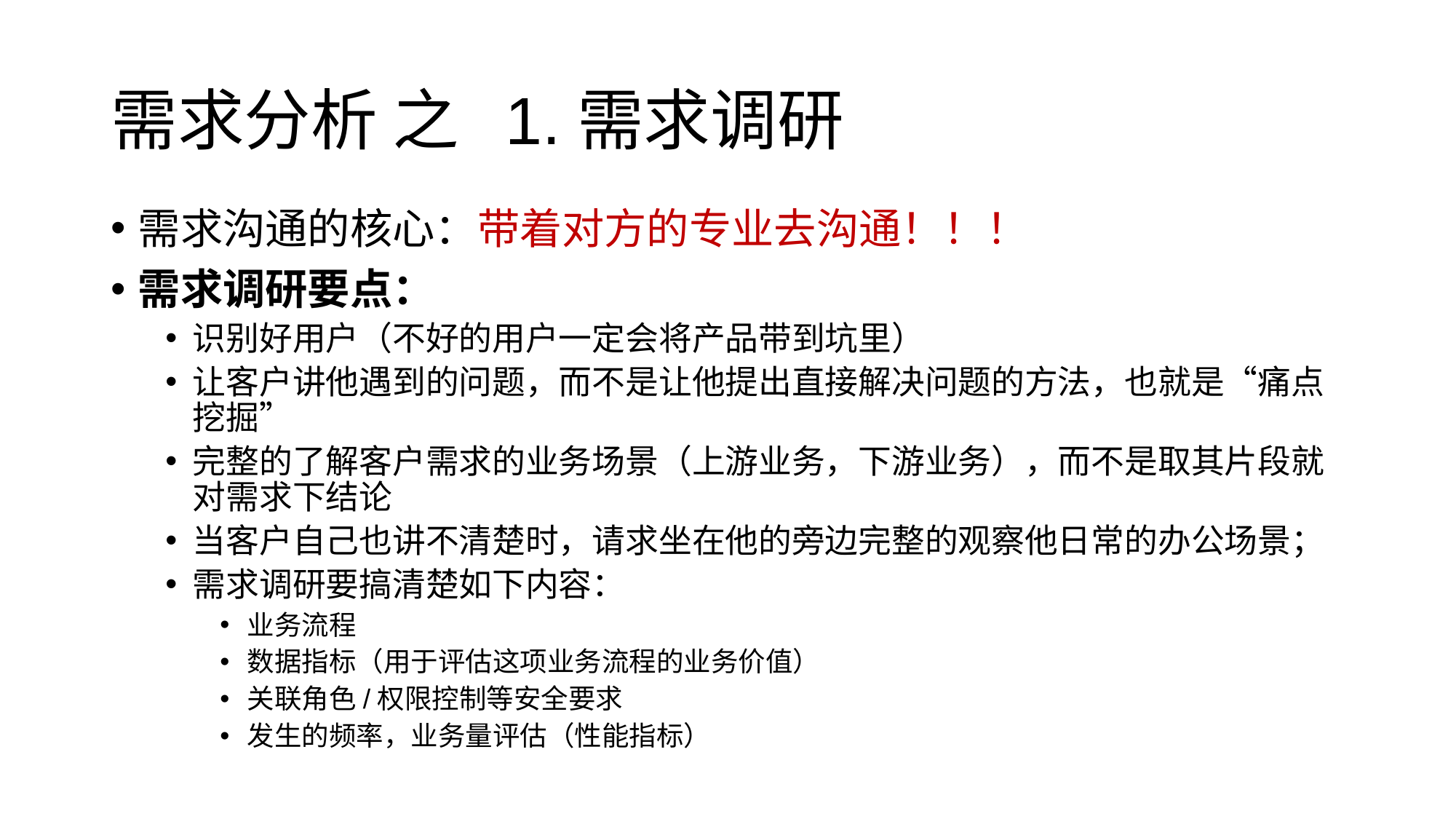

# 需求分析 之  1.需求调研
需求沟通的核心：带着对方的专业去沟通！！！
需求调研要点：
识别好用户（不好的用户一定会将产品带到坑里）
让客户讲他遇到的问题，而不是让他提出直接解决问题的方法，也就是“痛点挖掘”
完整的了解客户需求的业务场景（上游业务，下游业务），而不是取其片段就对需求下结论
当客户自己也讲不清楚时，请求坐在他的旁边完整的观察他日常的办公场景；
需求调研要搞清楚如下内容：
业务流程
数据指标（用于评估这项业务流程的业务价值）
关联角色/权限控制等安全要求
发生的频率，业务量评估（性能指标）